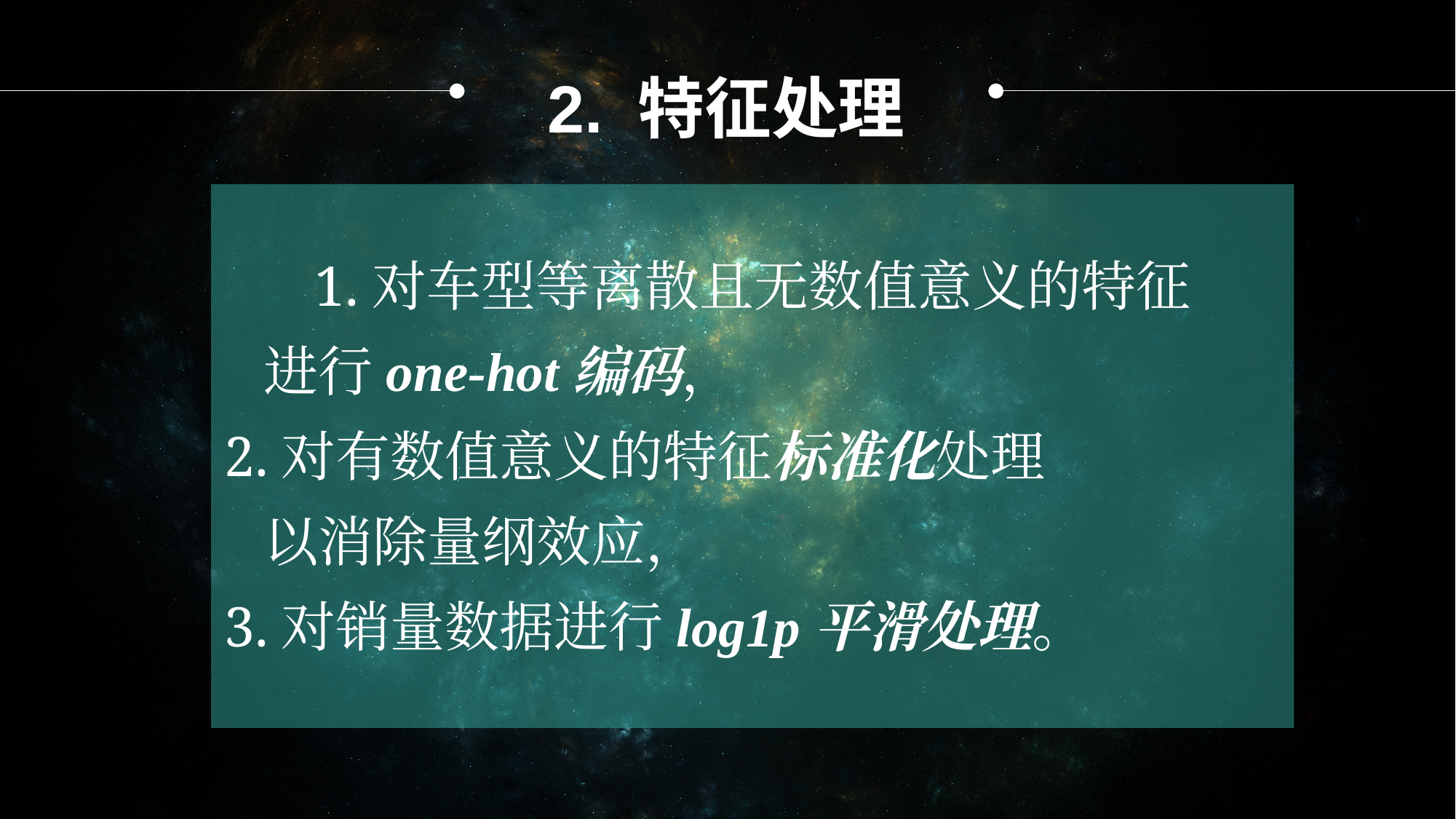

2. 特征处理

1.对车型等离散且无数值意义的特征
         进行one-hot编码，
       2.对有数值意义的特征标准化处理
         以消除量纲效应，
       3.对销量数据进行log1p平滑处理。